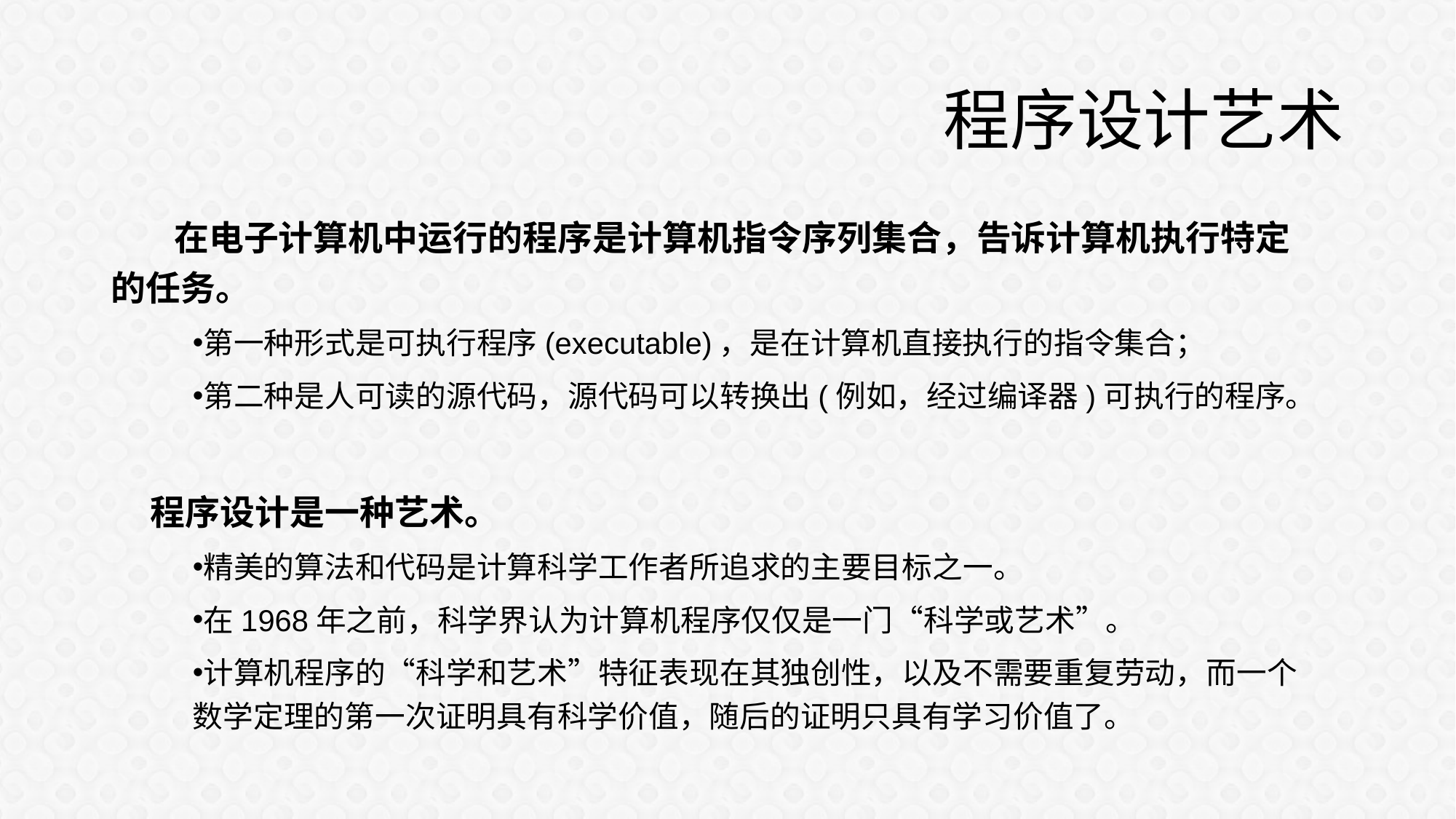

# 程序设计艺术
       在电子计算机中运行的程序是计算机指令序列集合，告诉计算机执行特定的任务。
第一种形式是可执行程序(executable)，是在计算机直接执行的指令集合；
第二种是人可读的源代码，源代码可以转换出(例如，经过编译器)可执行的程序。

    程序设计是一种艺术。
精美的算法和代码是计算科学工作者所追求的主要目标之一。
在1968年之前，科学界认为计算机程序仅仅是一门“科学或艺术”。
计算机程序的“科学和艺术”特征表现在其独创性，以及不需要重复劳动，而一个数学定理的第一次证明具有科学价值，随后的证明只具有学习价值了。